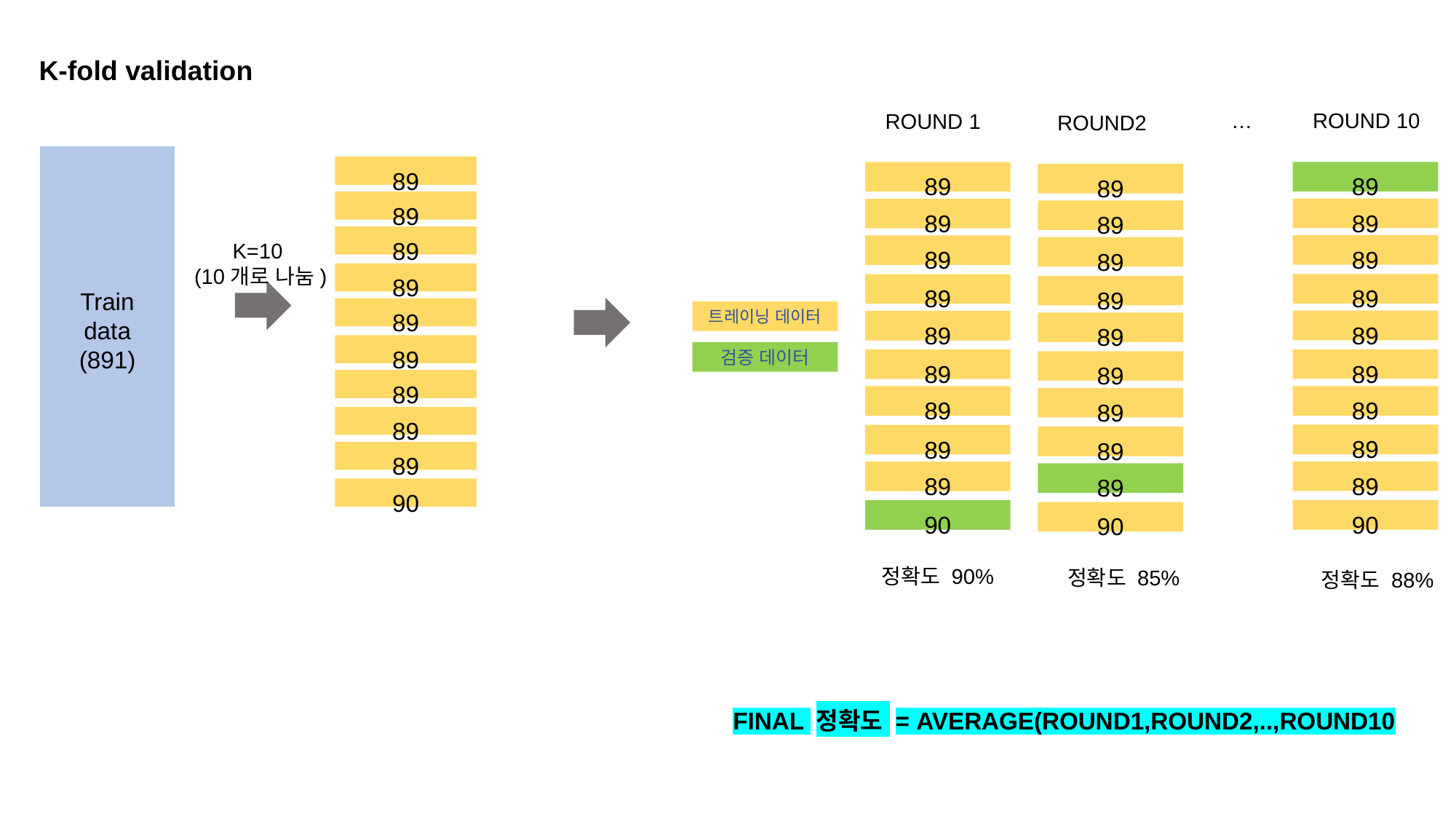

K-fold validation
…
ROUND 10

89

89

89

89

89

89

89

89

89

90
정확도 88%
ROUND 1
ROUND2

89

89
89

89

89
89

89
K=10
(10개로 나눔)

89
89

89

89
89

Train data
(891)

트레이닝 데이터
89

89
89

89
검증 데이터

89
89

89

89
89

89

89
89

89

89
89

90

90
90
정확도 90%
정확도 85%
FINAL 정확도 = AVERAGE(ROUND1,ROUND2,..,ROUND10